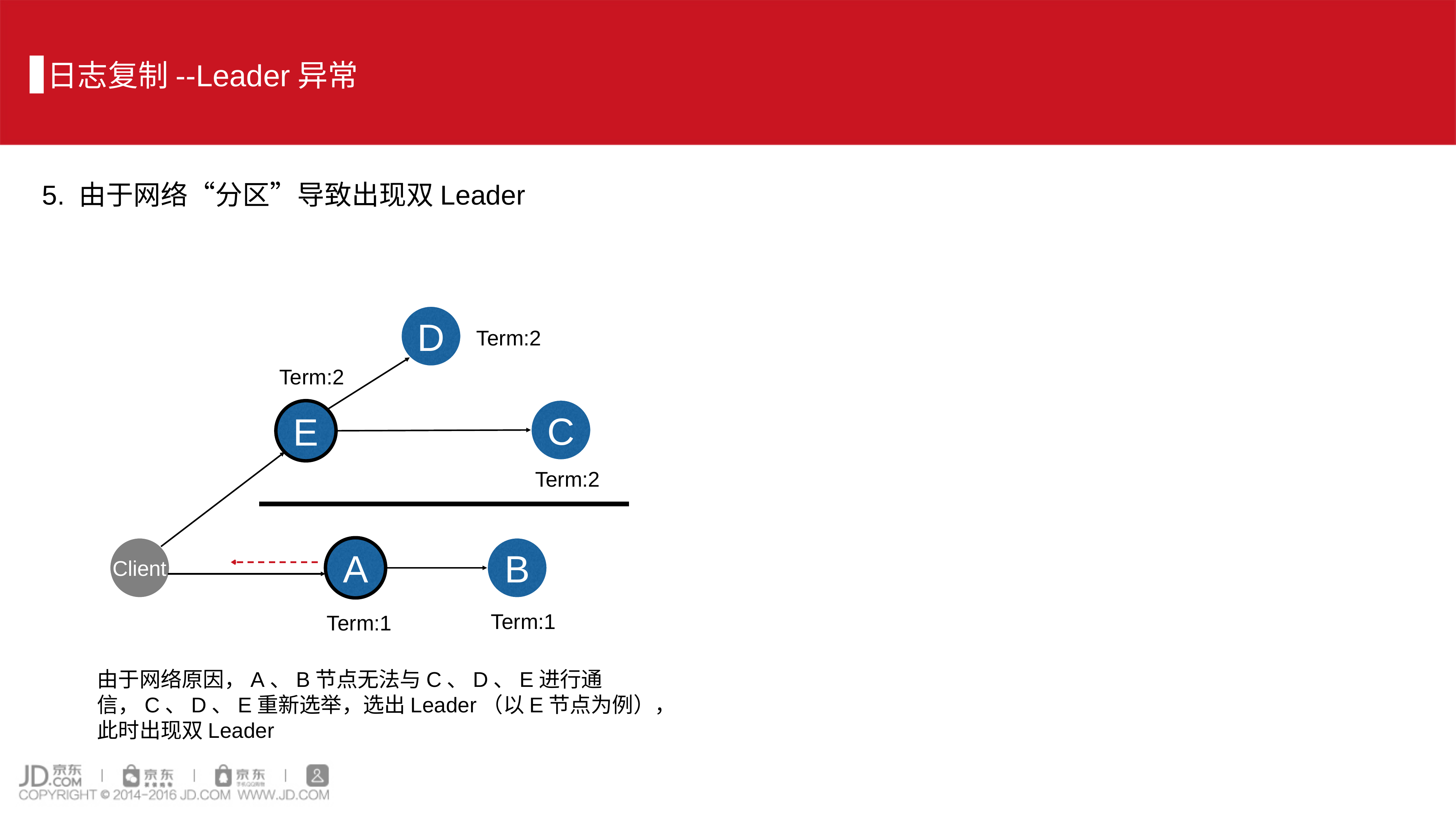

日志复制--Leader异常

5. 由于网络“分区”导致出现双Leader

D
Term:2
Term:2

C
E
Term:2

Client

A
B
Term:1
Term:1
由于网络原因，A、B节点无法与C、D、E进行通信，C、D、E重新选举，选出Leader（以E节点为例），此时出现双Leader